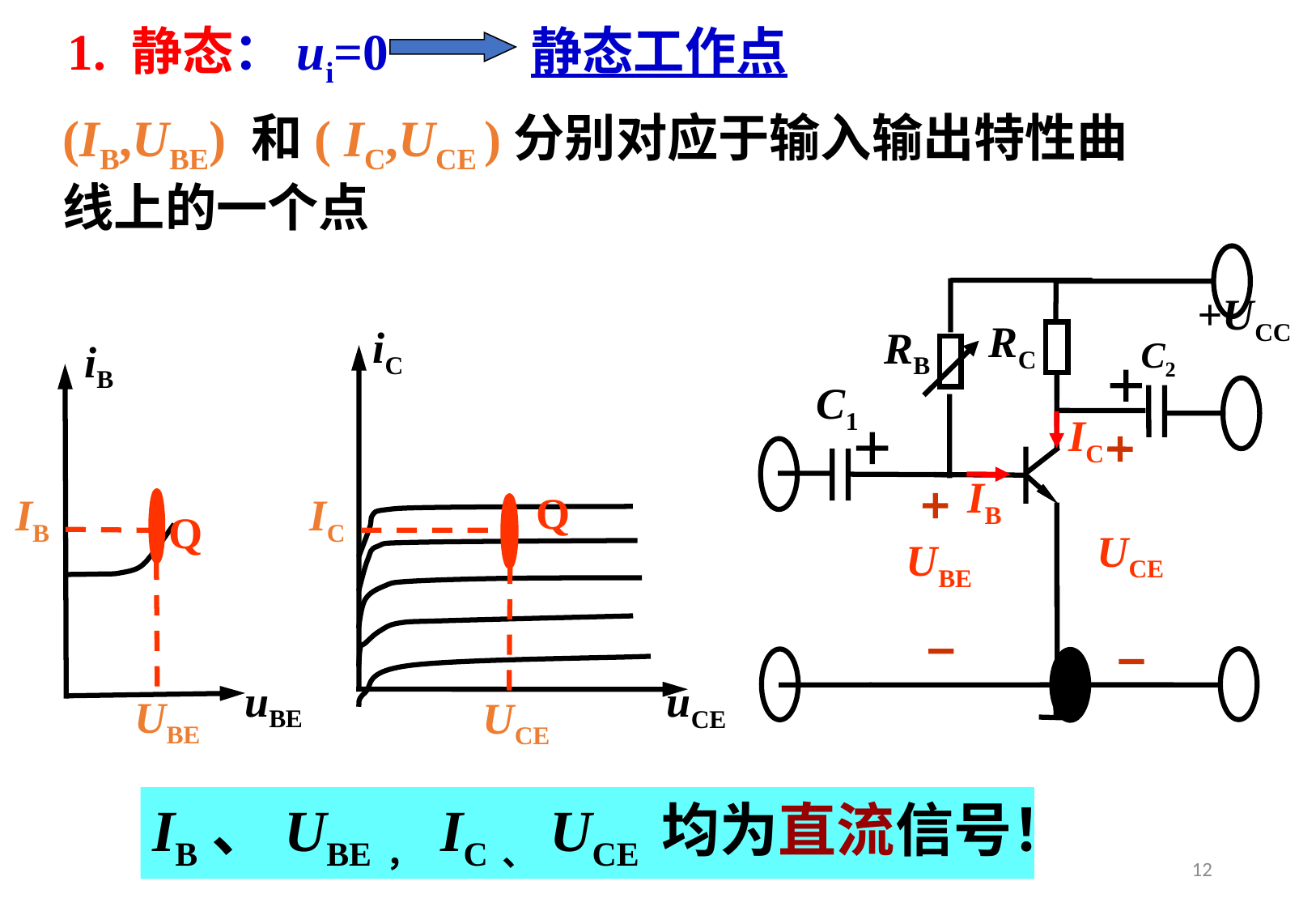

1. 静态：ui=0
静态工作点

(IB,UBE) 和( IC,UCE )分别对应于输入输出特性曲线上的一个点

RB

+UCC

RC

C2

C1

IC

UCE

IB

UBE

iC

uCE

iB

uBE

Q
IC

UCE
IB

UBE
Q
IB、UBE， IC、UCE 均为直流信号！
12